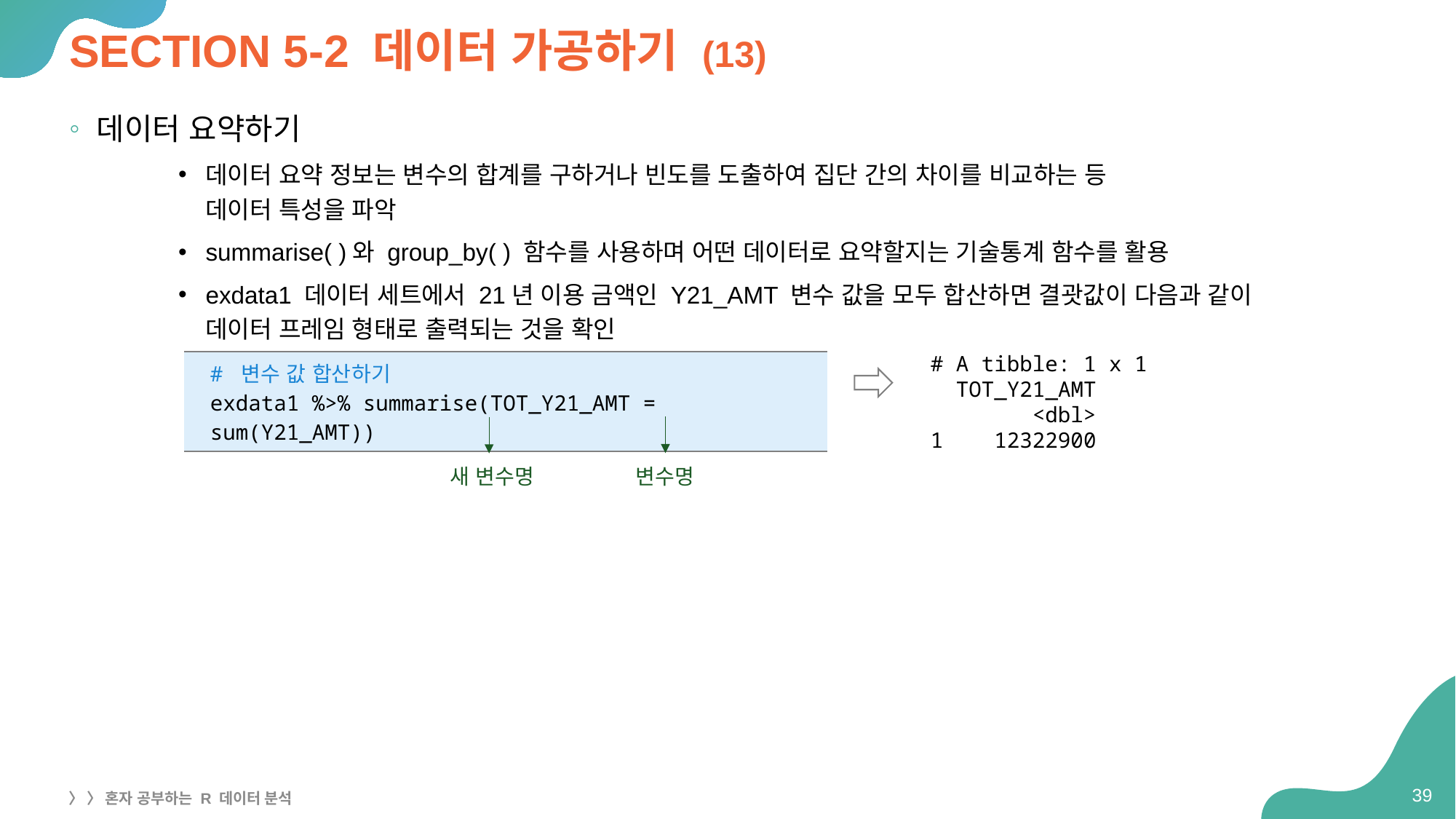

# SECTION 5-2 데이터 가공하기 (13)
데이터 요약하기
데이터 요약 정보는 변수의 합계를 구하거나 빈도를 도출하여 집단 간의 차이를 비교하는 등
데이터 특성을 파악
summarise( )와 group_by( ) 함수를 사용하며 어떤 데이터로 요약할지는 기술통계 함수를 활용
exdata1 데이터 세트에서 21년 이용 금액인 Y21_AMT 변수 값을 모두 합산하면 결괏값이 다음과 같이
데이터 프레임 형태로 출력되는 것을 확인
# A tibble: 1 x 1
  TOT_Y21_AMT
        <dbl>
1    12322900
| # 변수 값 합산하기 exdata1 %>% summarise(TOT\_Y21\_AMT = sum(Y21\_AMT)) |
| --- |

새 변수명
변수명
39
〉 〉 혼자 공부하는 R 데이터 분석